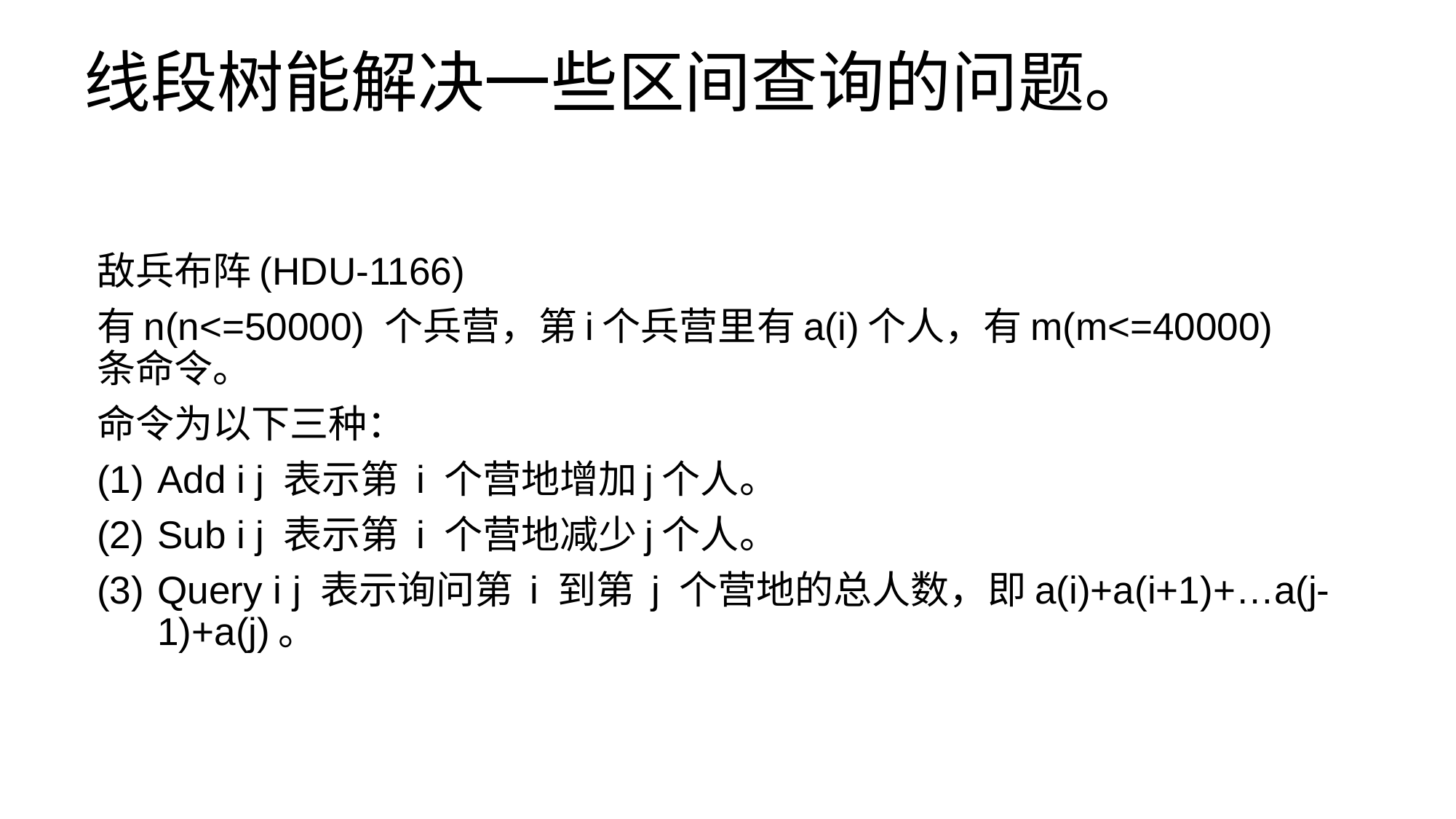

# 线段树能解决一些区间查询的问题。
敌兵布阵(HDU-1166)
有n(n<=50000) 个兵营，第i个兵营里有a(i)个人，有m(m<=40000) 条命令。
命令为以下三种：
Add i j 表示第 i 个营地增加j个人。
Sub i j 表示第 i 个营地减少j个人。
Query i j 表示询问第 i 到第 j 个营地的总人数，即a(i)+a(i+1)+…a(j-1)+a(j)。